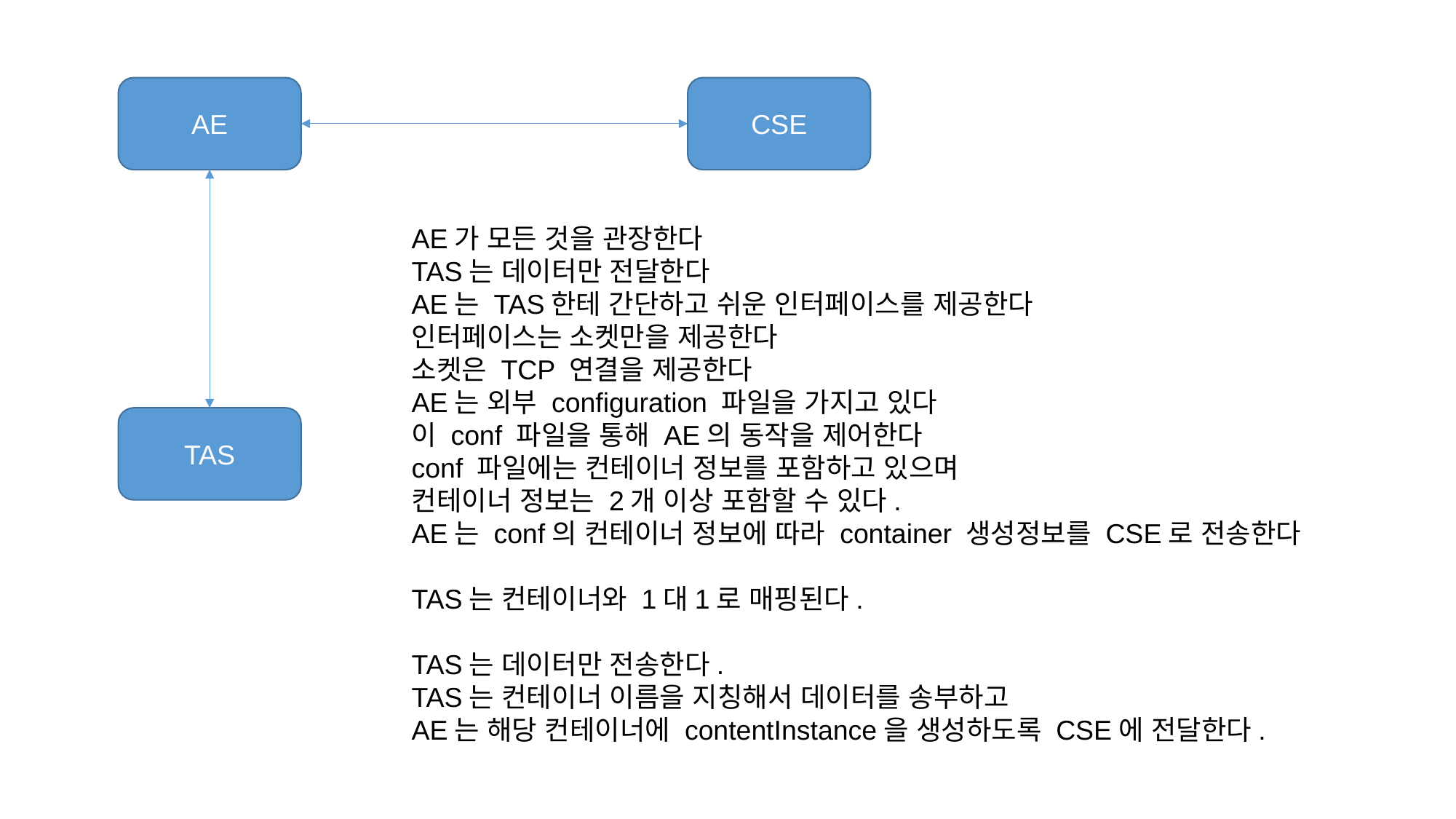

AE
CSE
AE가 모든 것을 관장한다
TAS는 데이터만 전달한다
AE는 TAS한테 간단하고 쉬운 인터페이스를 제공한다
인터페이스는 소켓만을 제공한다
소켓은 TCP 연결을 제공한다
AE는 외부 configuration 파일을 가지고 있다
이 conf 파일을 통해 AE의 동작을 제어한다
conf 파일에는 컨테이너 정보를 포함하고 있으며
컨테이너 정보는 2개 이상 포함할 수 있다.
AE는 conf의 컨테이너 정보에 따라 container 생성정보를 CSE로 전송한다

TAS는 컨테이너와 1대1로 매핑된다.

TAS는 데이터만 전송한다.
TAS는 컨테이너 이름을 지칭해서 데이터를 송부하고
AE는 해당 컨테이너에 contentInstance을 생성하도록 CSE에 전달한다.
TAS